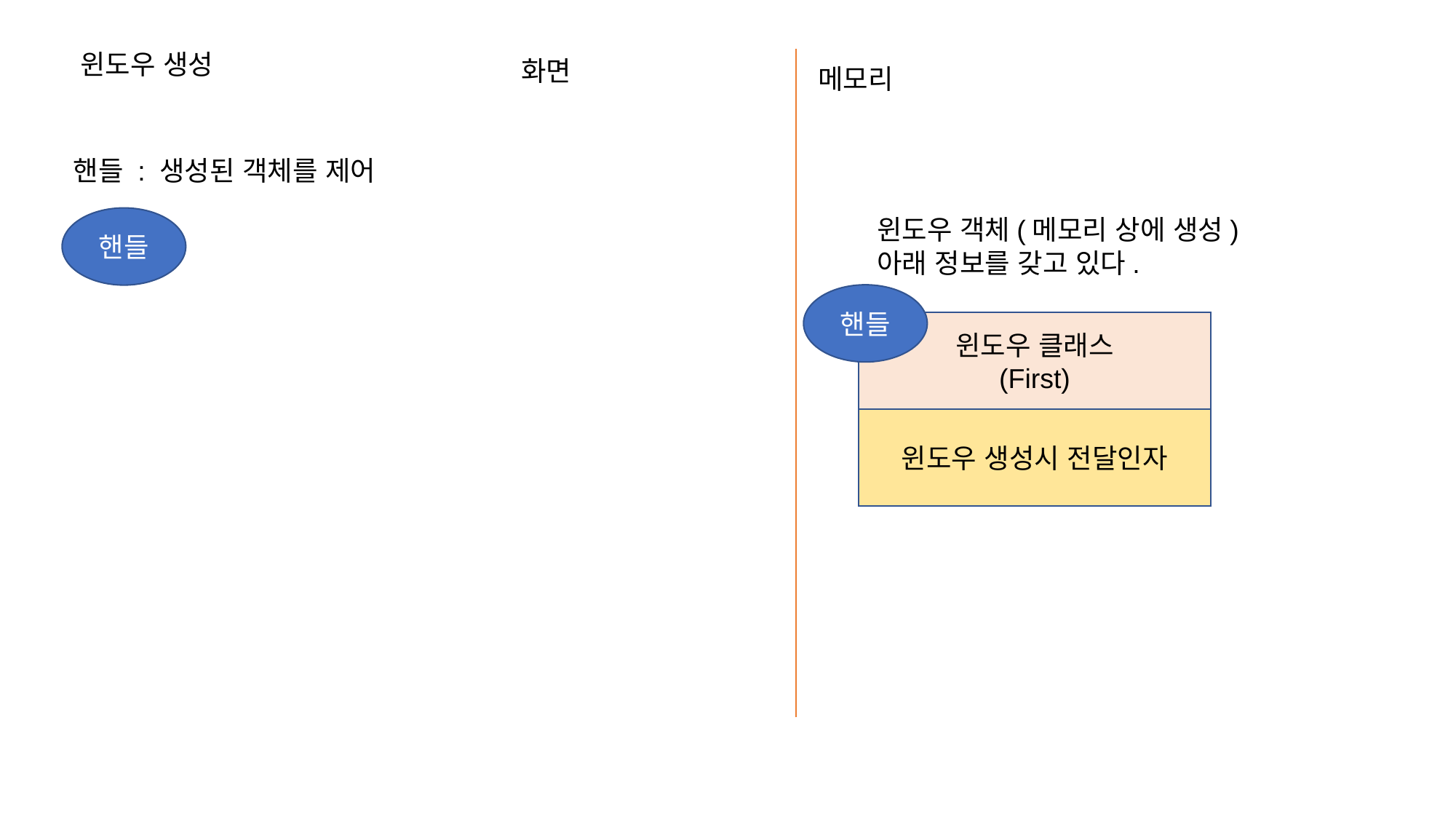

윈도우 생성
화면
메모리
핸들 : 생성된 객체를 제어
윈도우 객체(메모리 상에 생성)
아래 정보를 갖고 있다.
핸들
핸들
윈도우 클래스
(First)
윈도우 생성시 전달인자